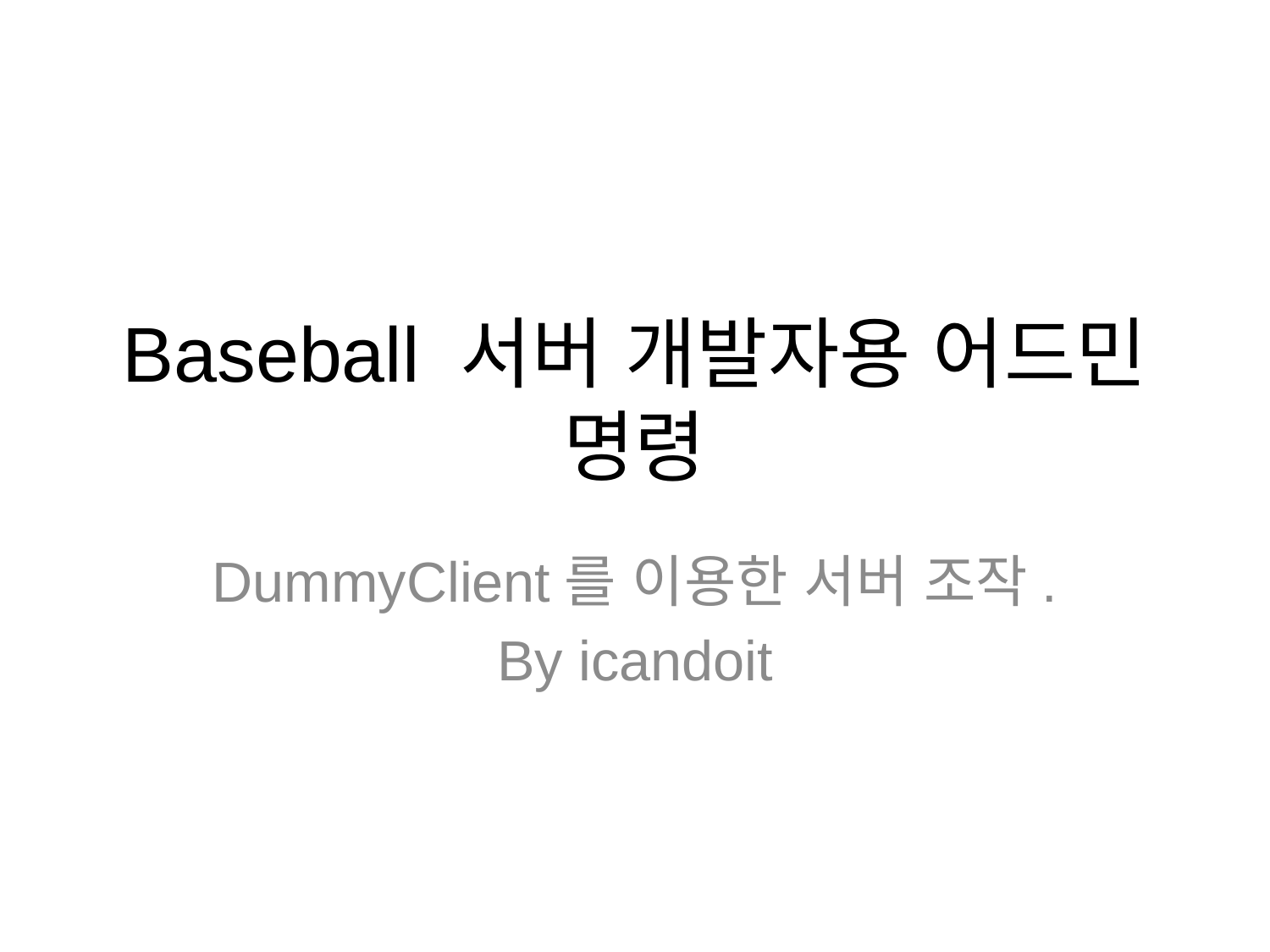

# Baseball 서버 개발자용 어드민 명령
DummyClient를 이용한 서버 조작.
By icandoit